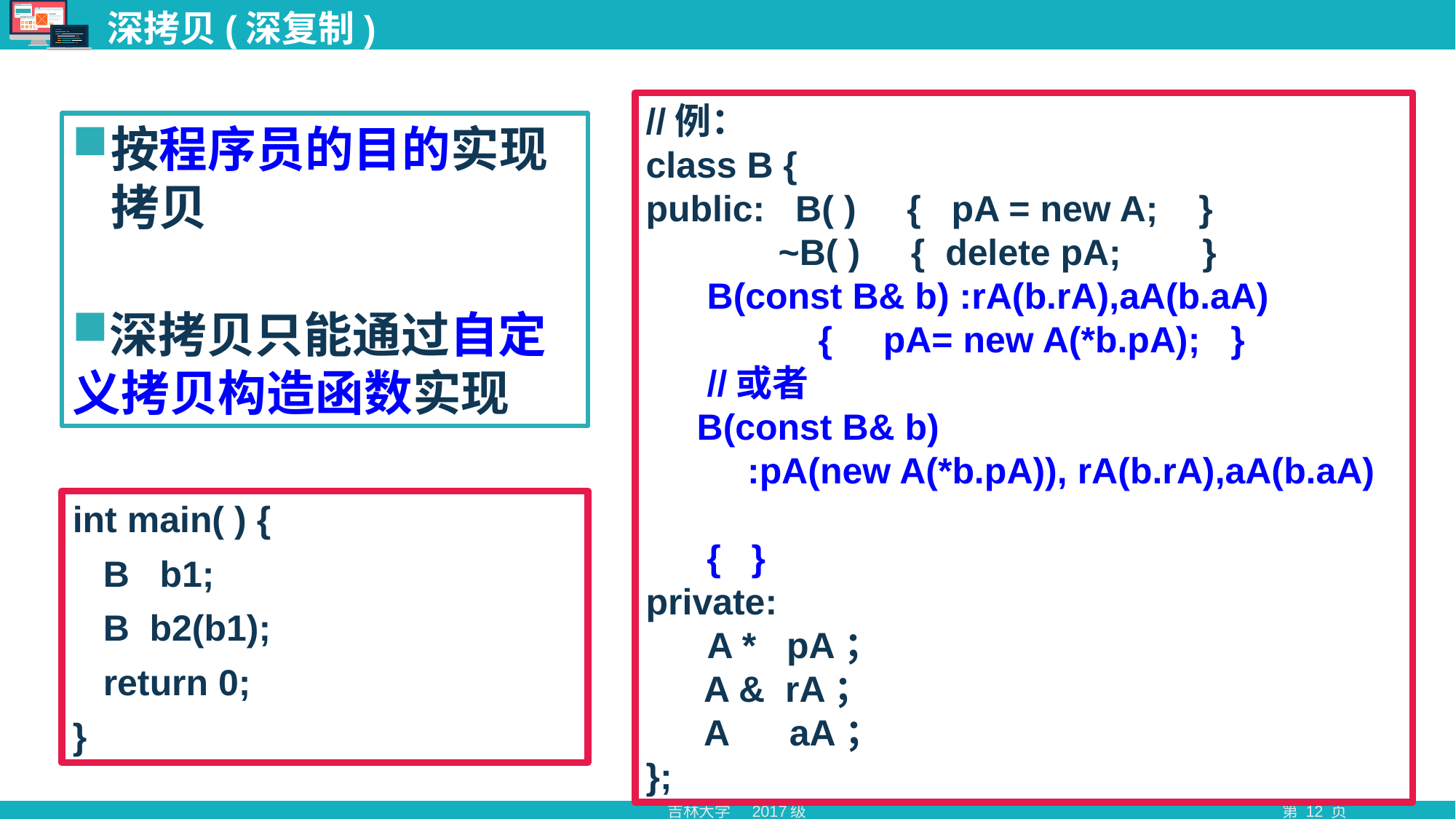

# 深拷贝(深复制)
//例：
class B {
public:   B( )     {   pA = new A;    }
             ~B( )     {  delete pA;        }
      B(const B& b) :rA(b.rA),aA(b.aA)
                 {     pA= new A(*b.pA);   }
      //或者
     B(const B& b)
          :pA(new A(*b.pA)), rA(b.rA),aA(b.aA)
      {   }
private:
      A *   pA；
      A &  rA；
      A      aA；
};
按程序员的目的实现拷贝
深拷贝只能通过自定义拷贝构造函数实现
int main( ) {
   B   b1;
   B  b2(b1);
   return 0;
}